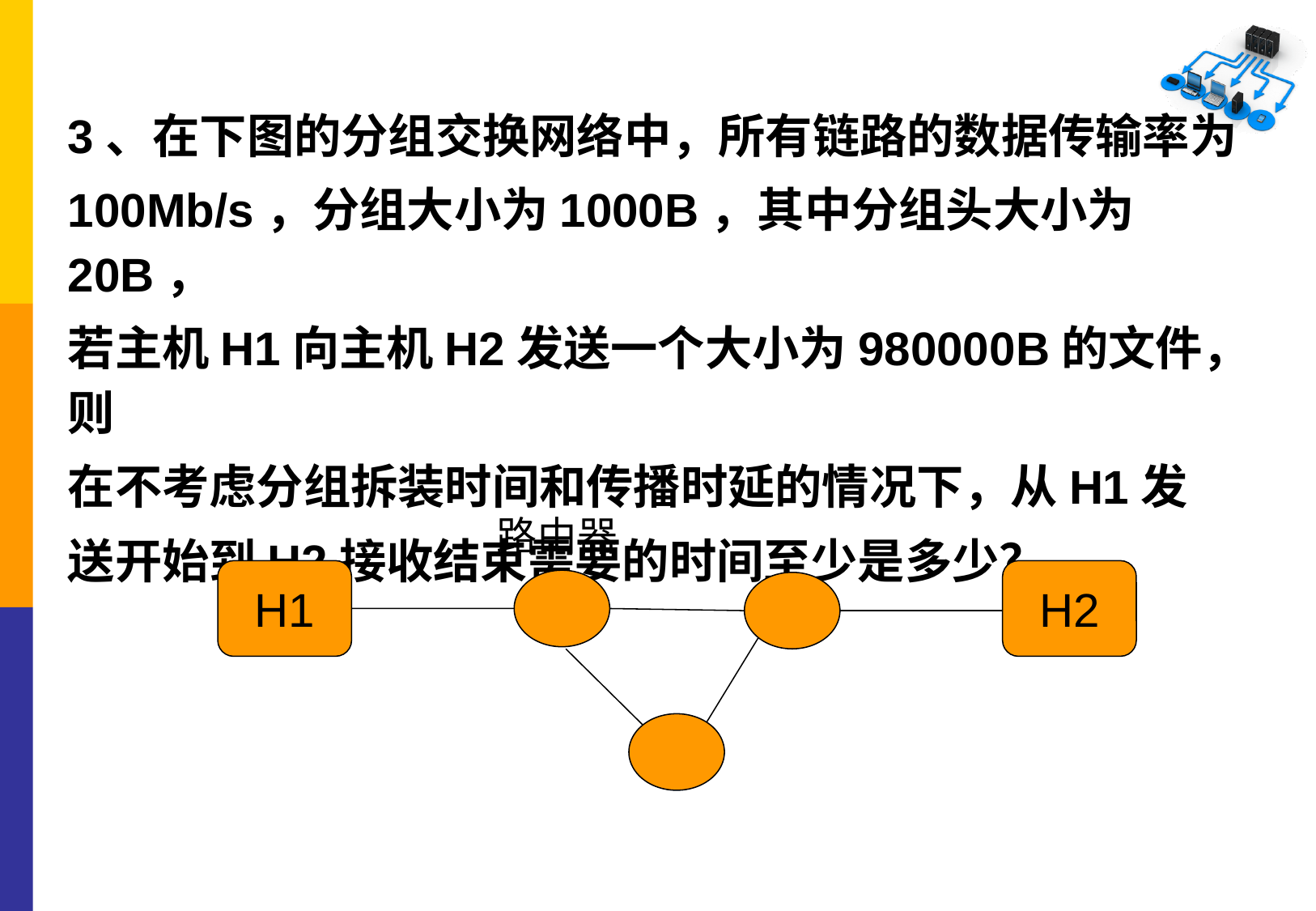

3、在下图的分组交换网络中，所有链路的数据传输率为
100Mb/s，分组大小为1000B，其中分组头大小为20B，
若主机H1向主机H2发送一个大小为980000B的文件，则
在不考虑分组拆装时间和传播时延的情况下，从H1发
送开始到H2接收结束需要的时间至少是多少？
路由器
H1
H2